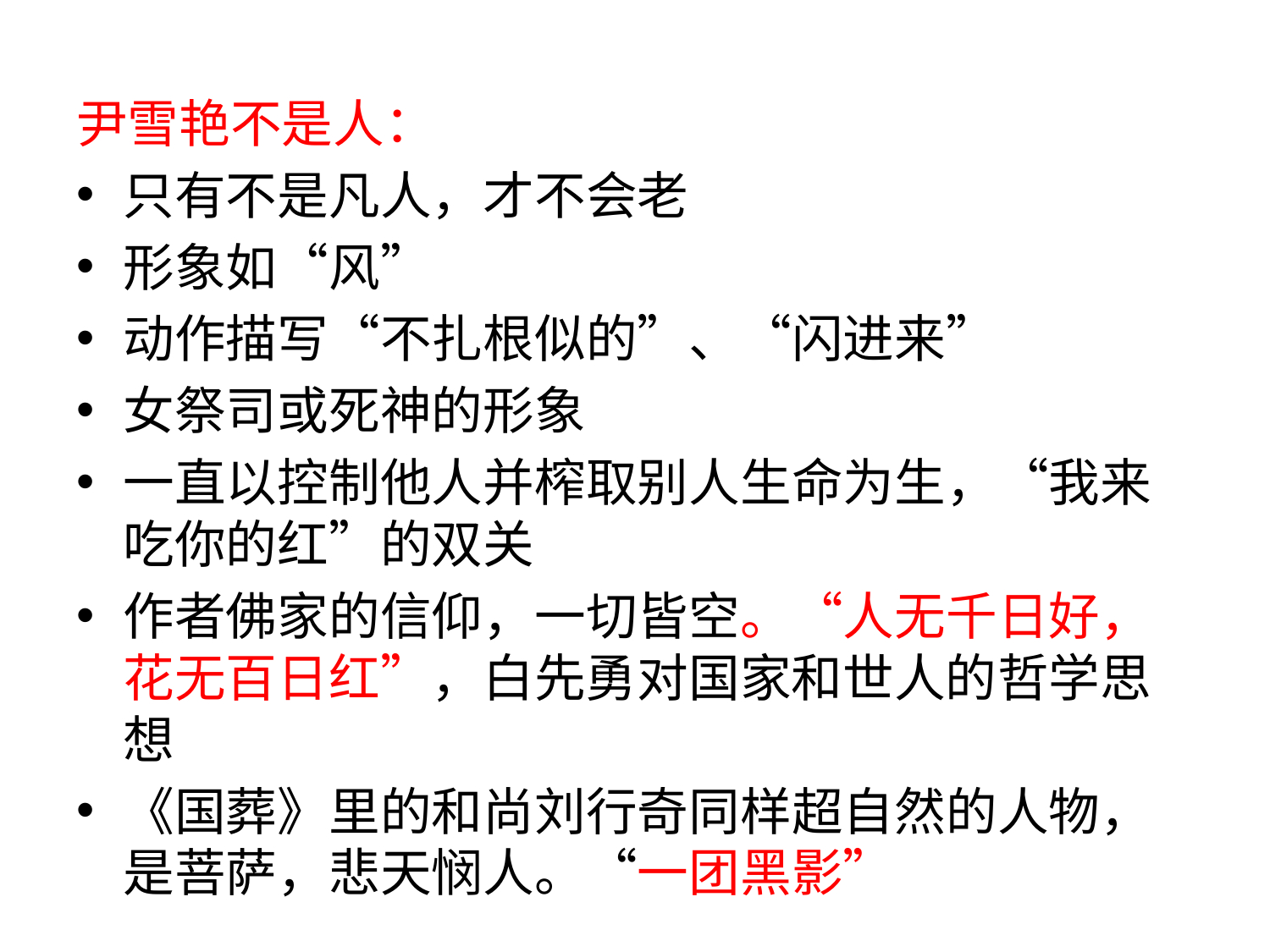

尹雪艳不是人：
只有不是凡人，才不会老
形象如“风”
动作描写“不扎根似的”、“闪进来”
女祭司或死神的形象
一直以控制他人并榨取别人生命为生，“我来吃你的红”的双关
作者佛家的信仰，一切皆空。“人无千日好，花无百日红”，白先勇对国家和世人的哲学思想
《国葬》里的和尚刘行奇同样超自然的人物，是菩萨，悲天悯人。“一团黑影”